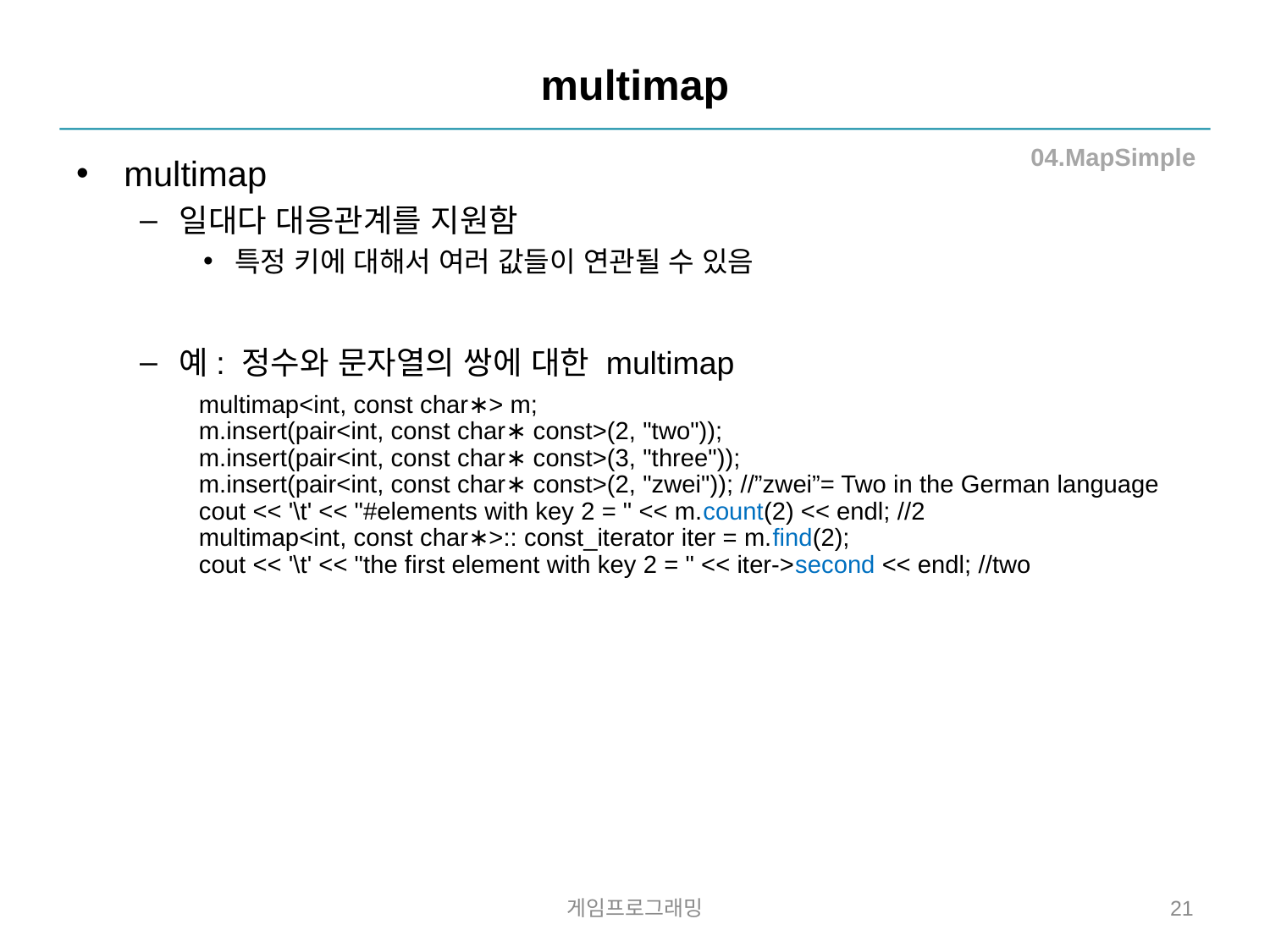

# multimap
04.MapSimple
multimap
일대다 대응관계를 지원함
특정 키에 대해서 여러 값들이 연관될 수 있음

예: 정수와 문자열의 쌍에 대한 multimap
multimap<int, const char∗> m;
m.insert(pair<int, const char∗ const>(2, "two"));
m.insert(pair<int, const char∗ const>(3, "three"));
m.insert(pair<int, const char∗ const>(2, "zwei")); //”zwei”= Two in the German language
cout << '\t' << "#elements with key 2 = " << m.count(2) << endl; //2
multimap<int, const char∗>:: const_iterator iter = m.find(2);
cout << '\t' << "the first element with key 2 = " << iter->second << endl; //two
게임프로그래밍
21